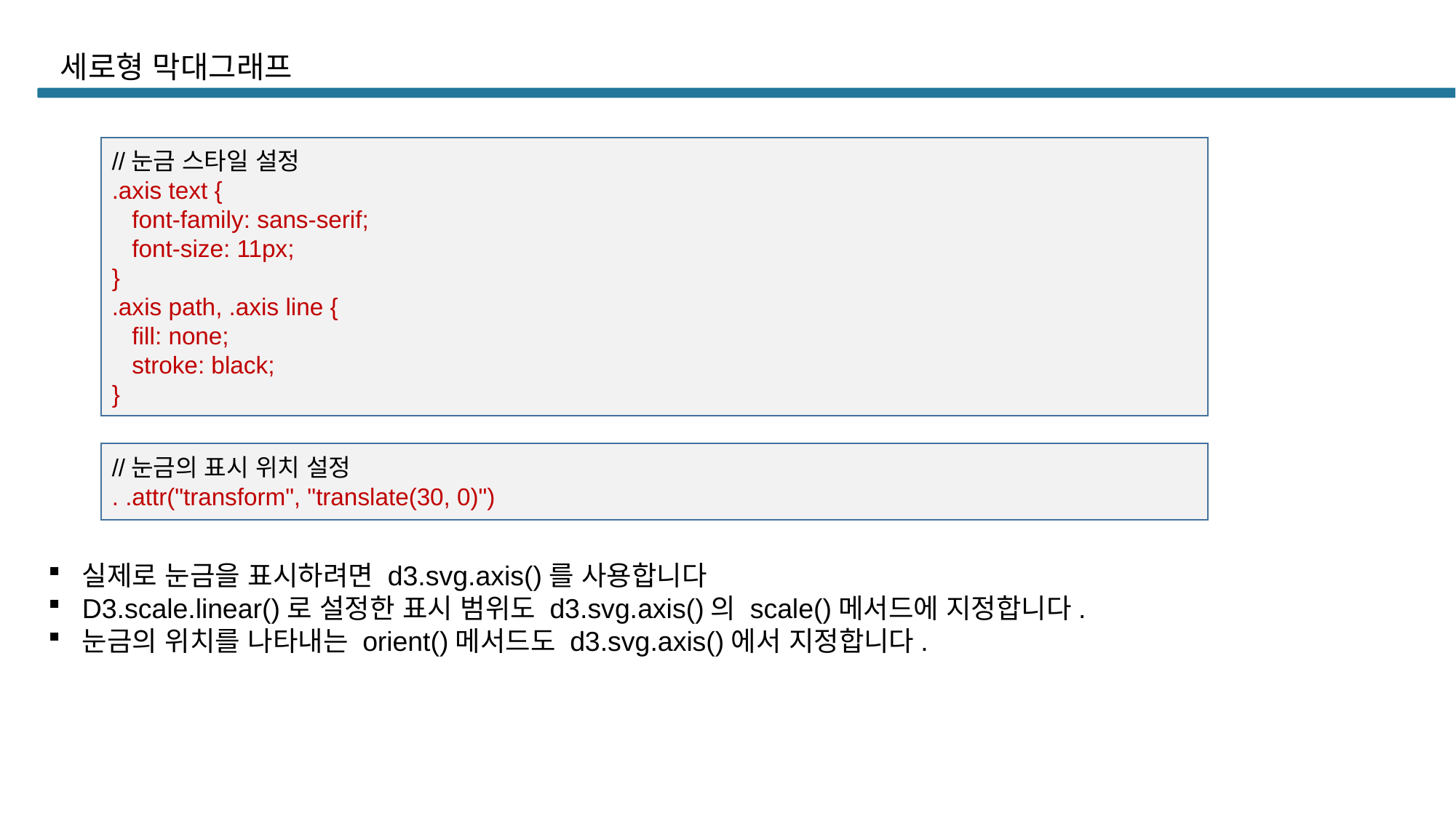

# 세로형 막대그래프

//눈금 스타일 설정
.axis text {
   font-family: sans-serif;
   font-size: 11px;
}
.axis path, .axis line {
   fill: none;
   stroke: black;
}
//눈금의 표시 위치 설정
. .attr("transform", "translate(30, 0)")
실제로 눈금을 표시하려면 d3.svg.axis()를 사용합니다
D3.scale.linear()로 설정한 표시 범위도 d3.svg.axis()의 scale()메서드에 지정합니다.
눈금의 위치를 나타내는 orient()메서드도 d3.svg.axis()에서 지정합니다.